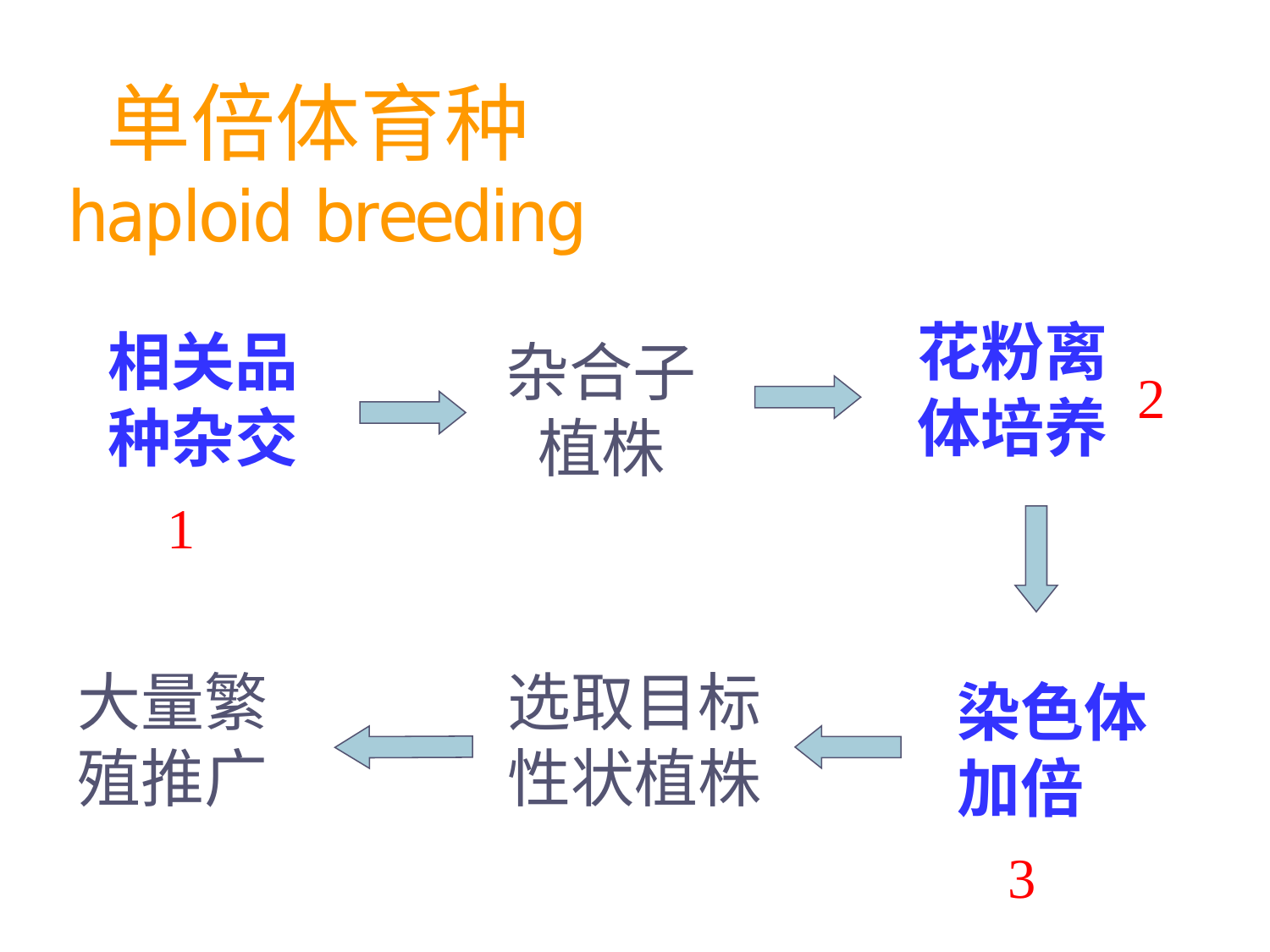

单倍体育种haploid breeding
花粉离体培养
相关品种杂交
杂合子植株
2

1

大量繁殖推广
选取目标性状植株
染色体加倍

3